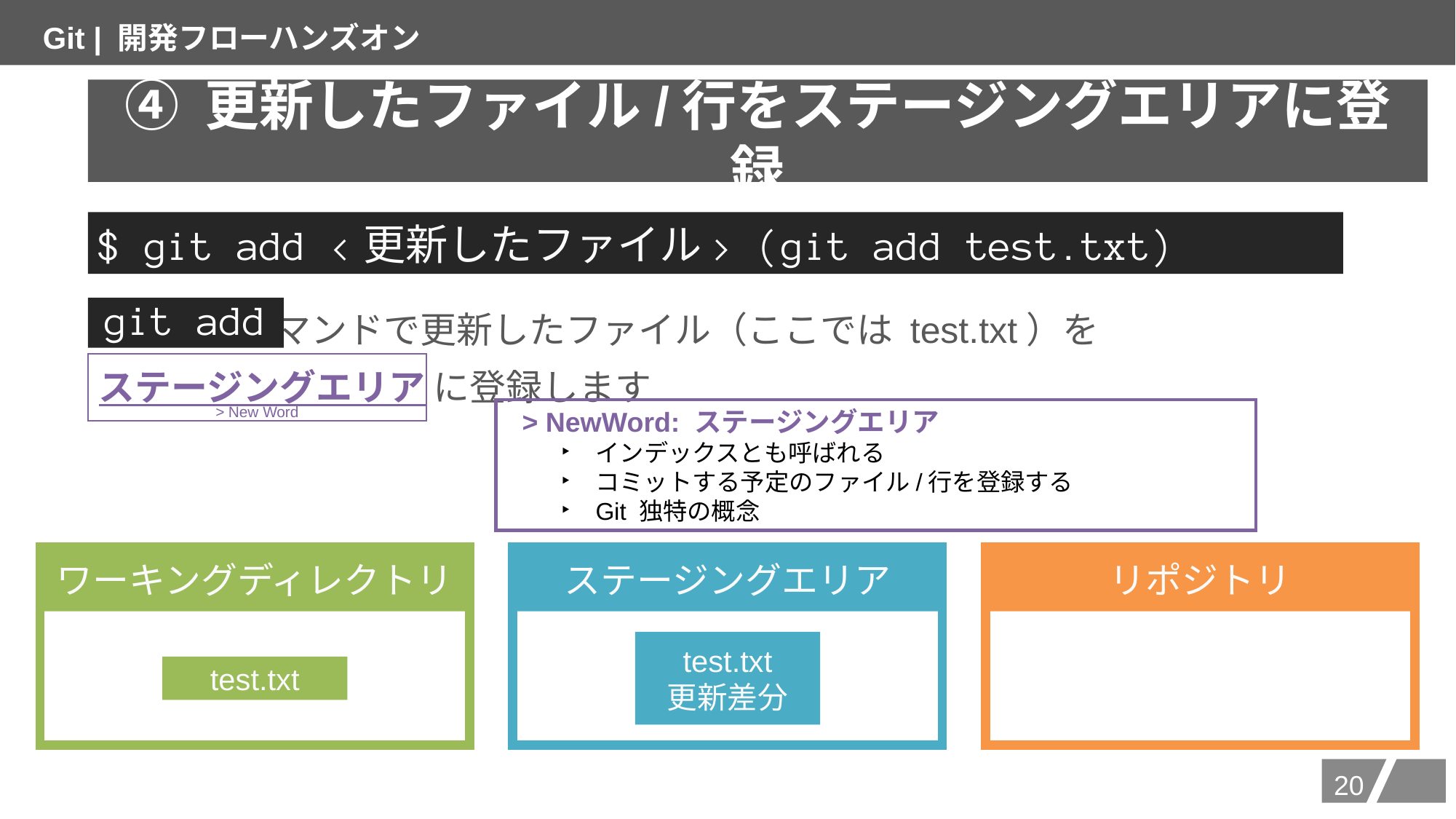

Git | 開発フローハンズオン
④ 更新したファイル/行をステージングエリアに登録
$ git add <更新したファイル> (git add test.txt)
                コマンドで更新したファイル（ここでは test.txt）を
ステージングエリア に登録します
git add
> New Word
  > NewWord: ステージングエリア
インデックスとも呼ばれる
コミットする予定のファイル/行を登録する
Git 独特の概念

ワーキングディレクトリ

ステージングエリア

リポジトリ
test.txt
更新差分
test.txt
20